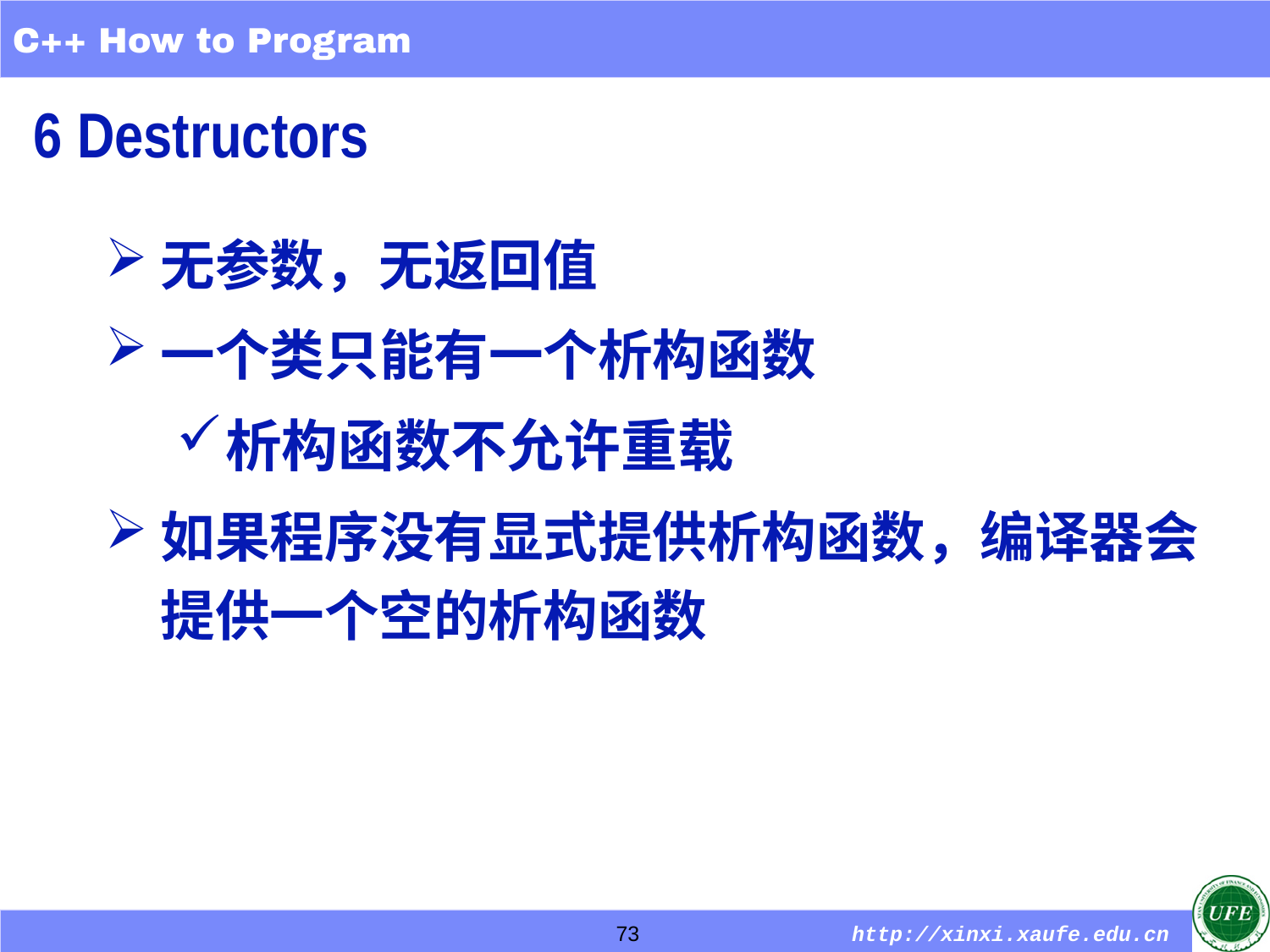

6 Destructors
无参数，无返回值
一个类只能有一个析构函数
析构函数不允许重载
如果程序没有显式提供析构函数，编译器会提供一个空的析构函数
73